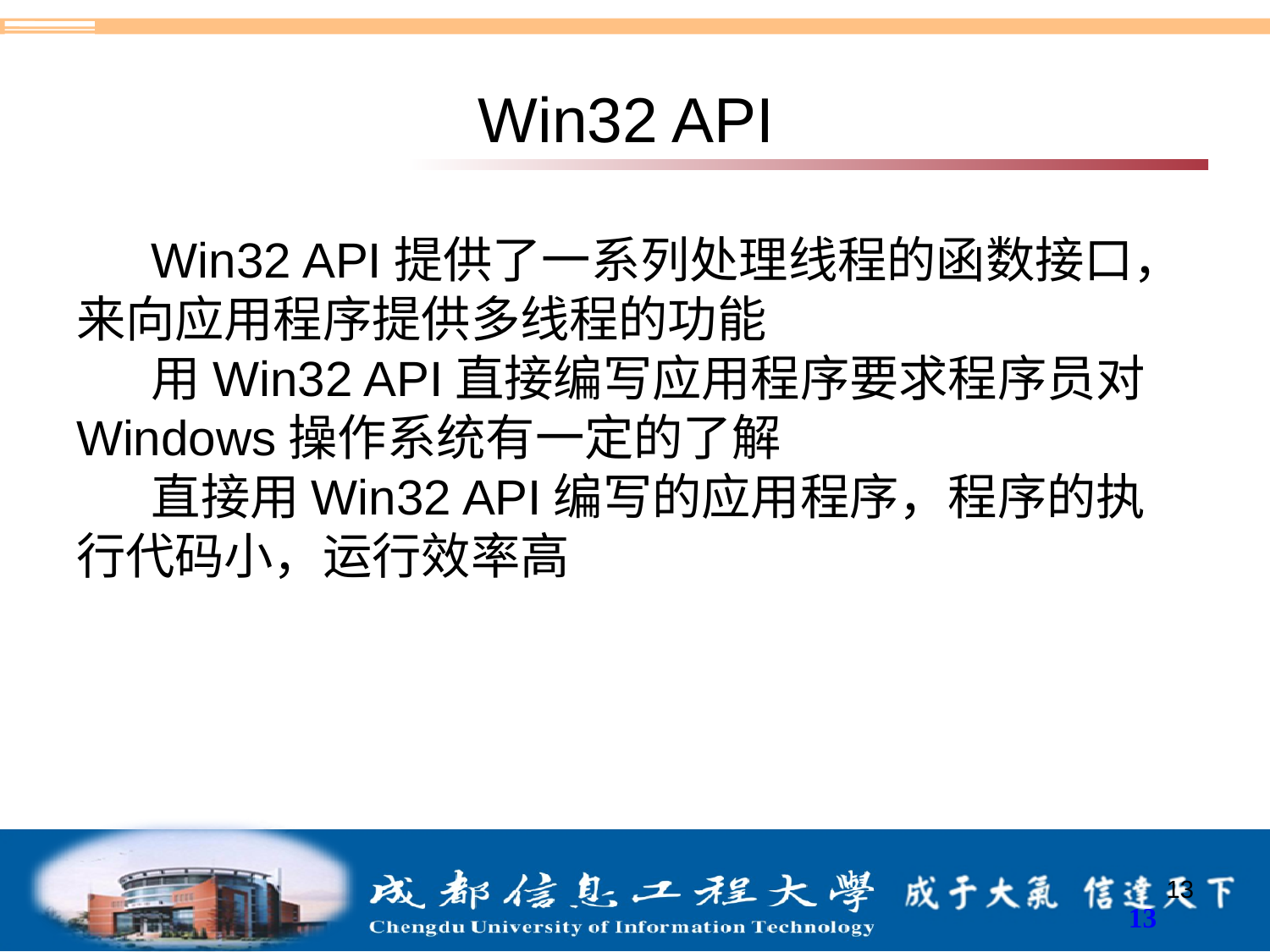

# Win32 API
Win32 API提供了一系列处理线程的函数接口，来向应用程序提供多线程的功能
用Win32 API直接编写应用程序要求程序员对Windows操作系统有一定的了解
直接用Win32 API编写的应用程序，程序的执行代码小，运行效率高